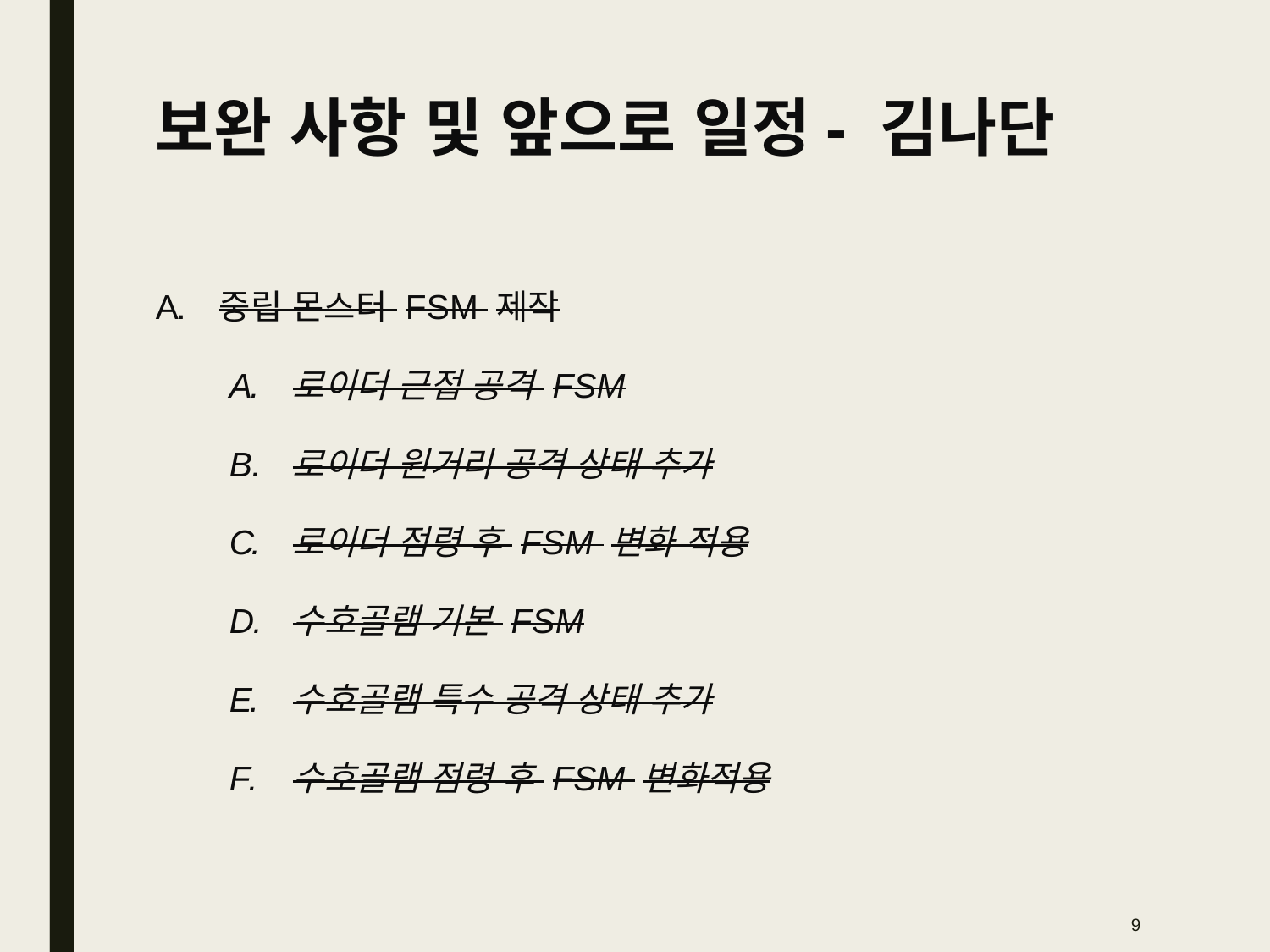

# 보완 사항 및 앞으로 일정- 김나단
중립 몬스터 FSM 제작
로이더 근접 공격 FSM
로이더 원거리 공격 상태 추가
로이더 점령 후 FSM 변화 적용
수호골램 기본 FSM
수호골램 특수 공격 상태 추가
수호골램 점령 후 FSM 변화적용
9